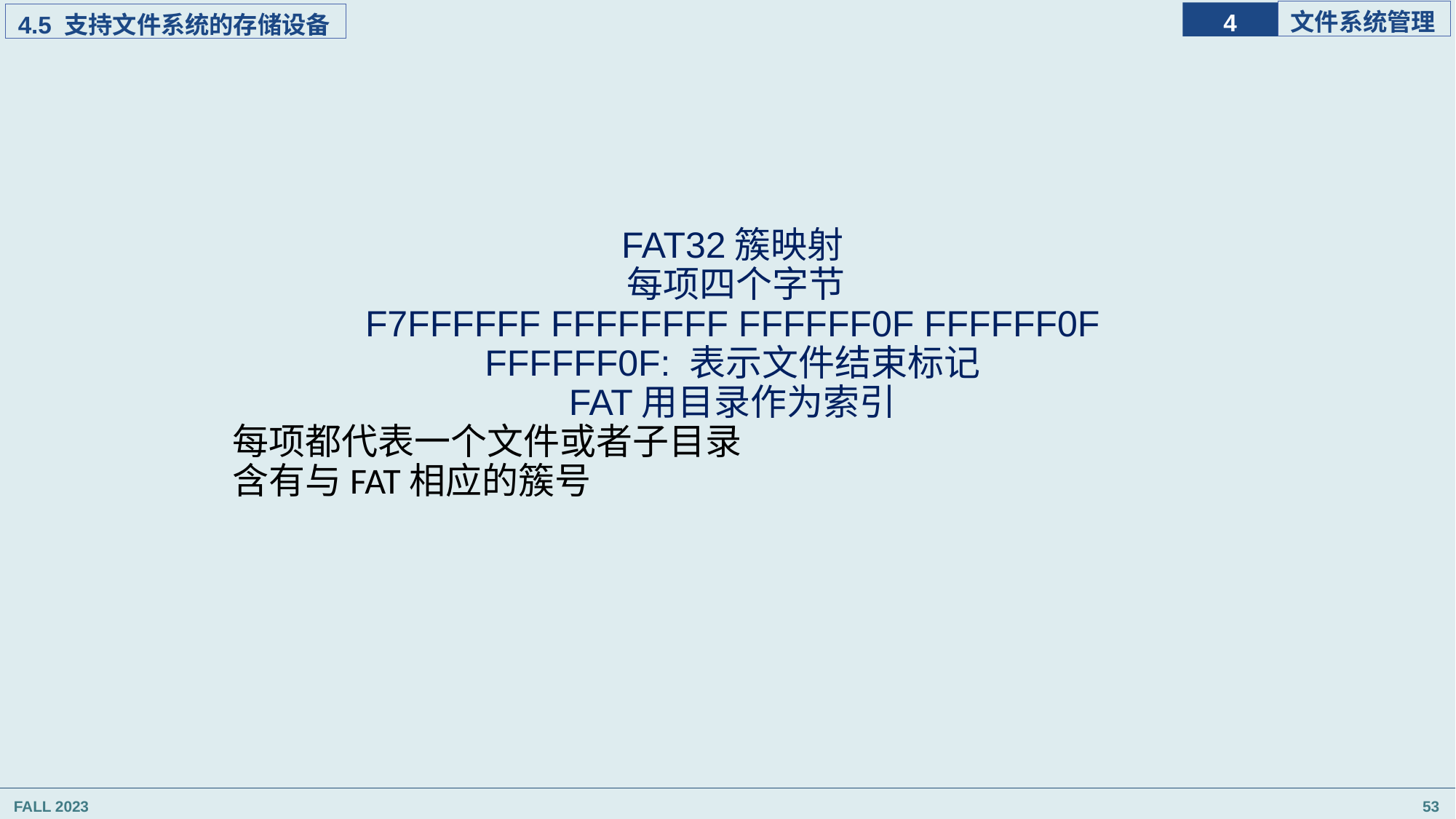

FAT32簇映射
 每项四个字节
 F7FFFFFF FFFFFFFF FFFFFF0F FFFFFF0F
 FFFFFF0F: 表示文件结束标记
 FAT用目录作为索引
每项都代表一个文件或者子目录
含有与FAT相应的簇号